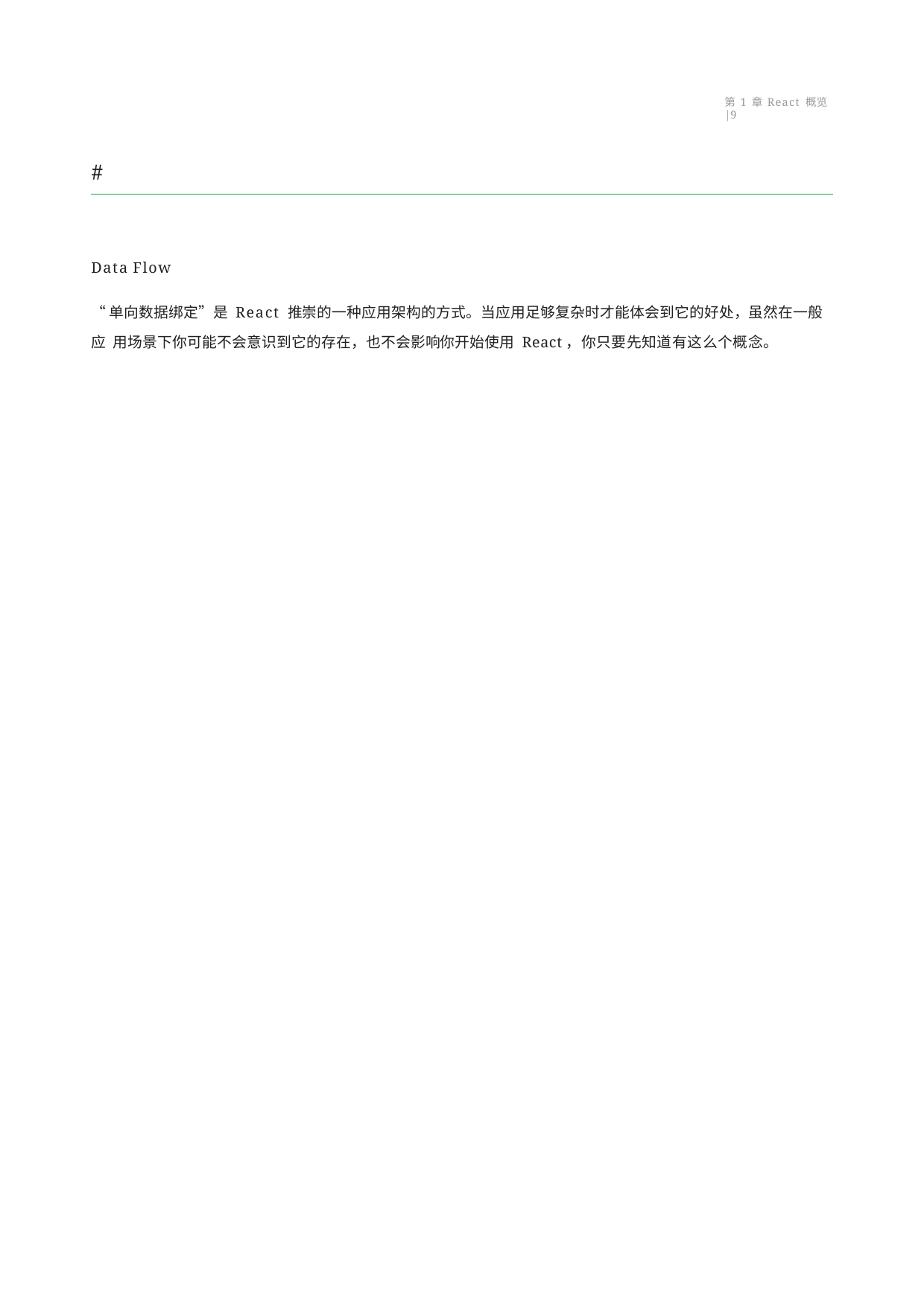

第 1 章 React 概览 | 9
#

Data Flow

“单向数据绑定”是 React 推崇的一种应用架构的方式。当应用足够复杂时才能体会到它的好处，虽然在一般应  用场景下你可能不会意识到它的存在，也不会影响你开始使用 React，你只要先知道有这么个概念。